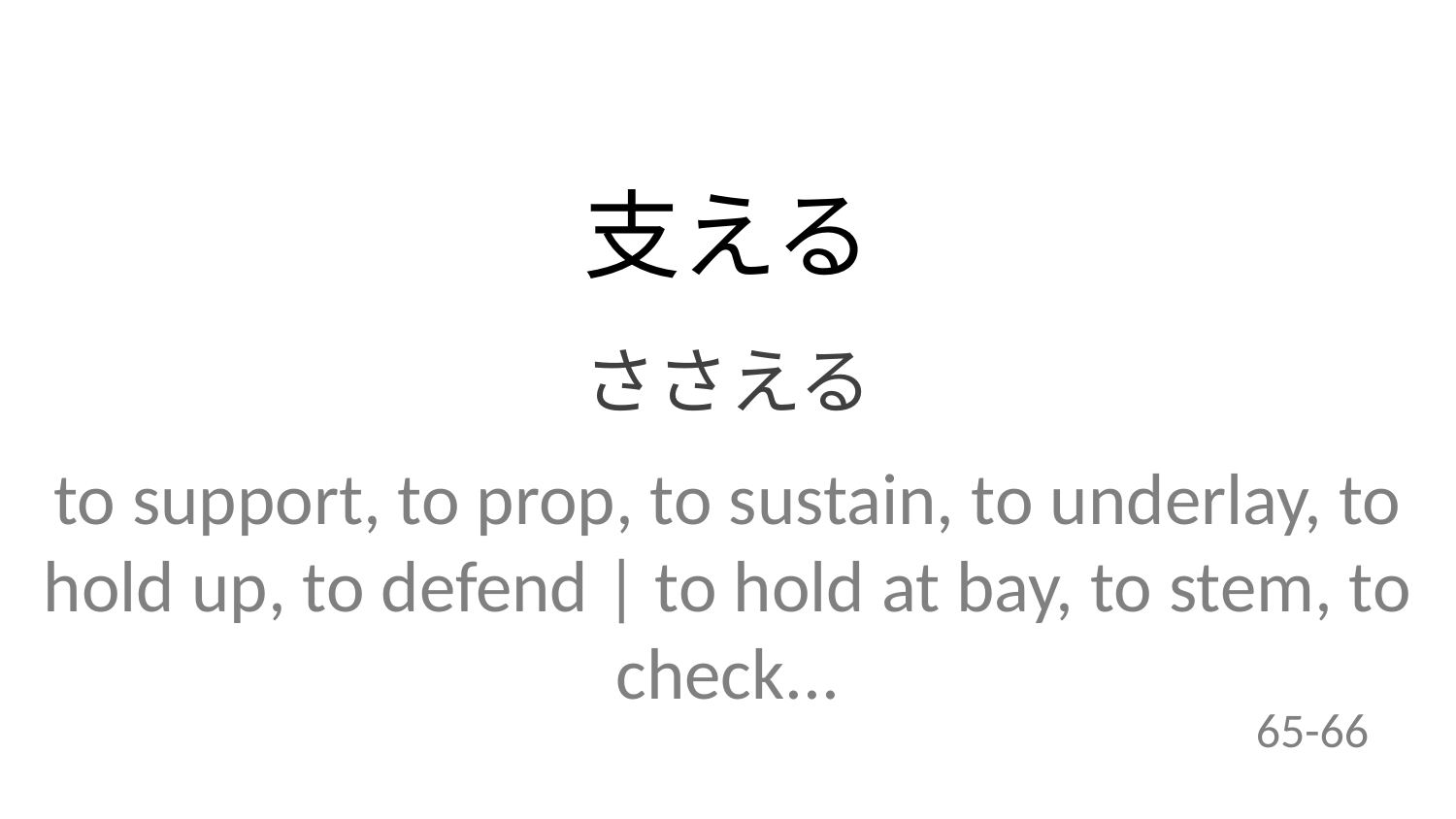

支える

ささえる
to support, to prop, to sustain, to underlay, to hold up, to defend | to hold at bay, to stem, to check...
65-66